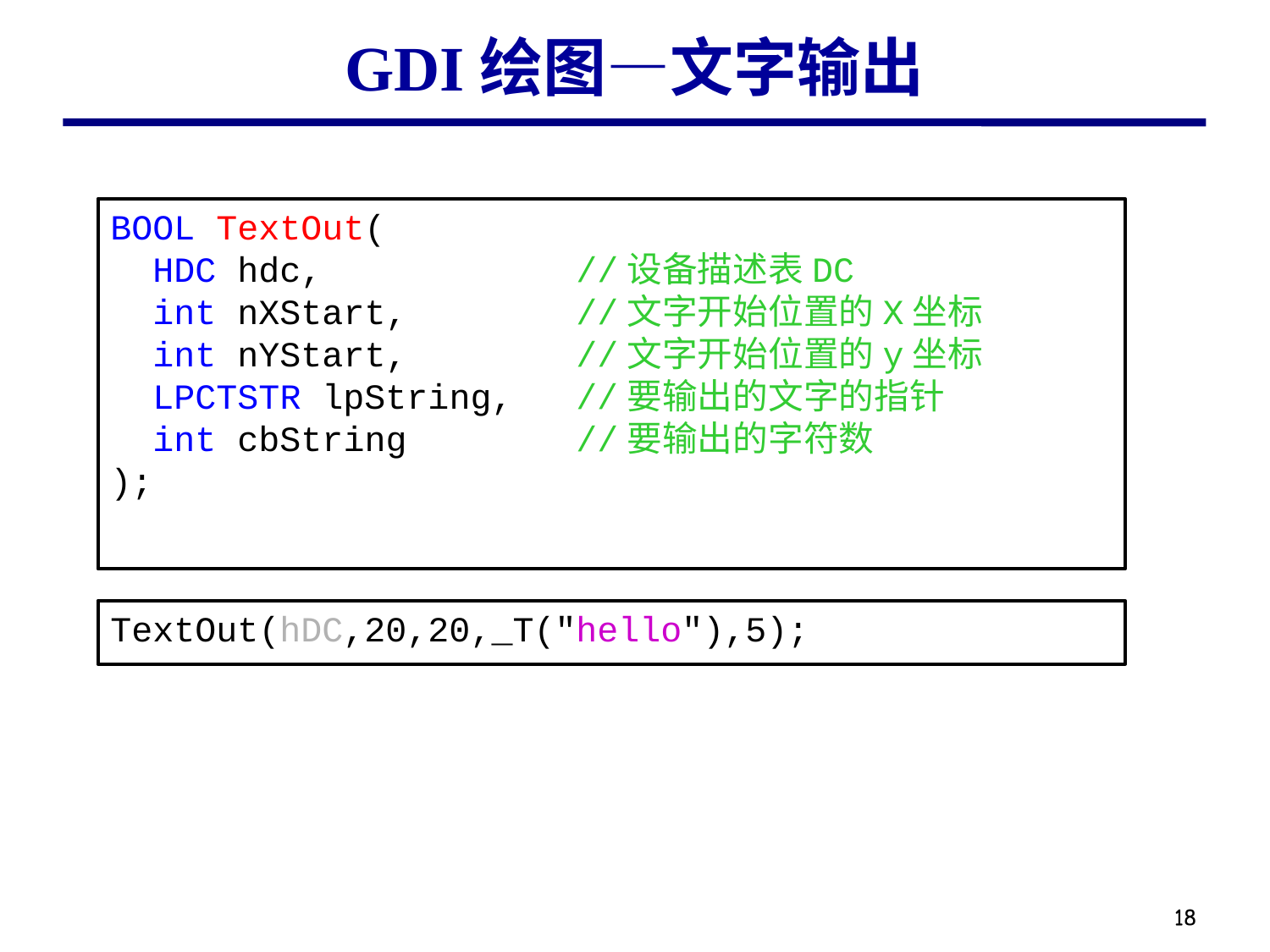

# GDI绘图—文字输出
BOOL TextOut(
  HDC hdc,            //设备描述表DC
  int nXStart,        //文字开始位置的X坐标
  int nYStart,        //文字开始位置的y坐标
  LPCTSTR lpString,   //要输出的文字的指针
  int cbString        //要输出的字符数
);
TextOut(hDC,20,20,_T("hello"),5);